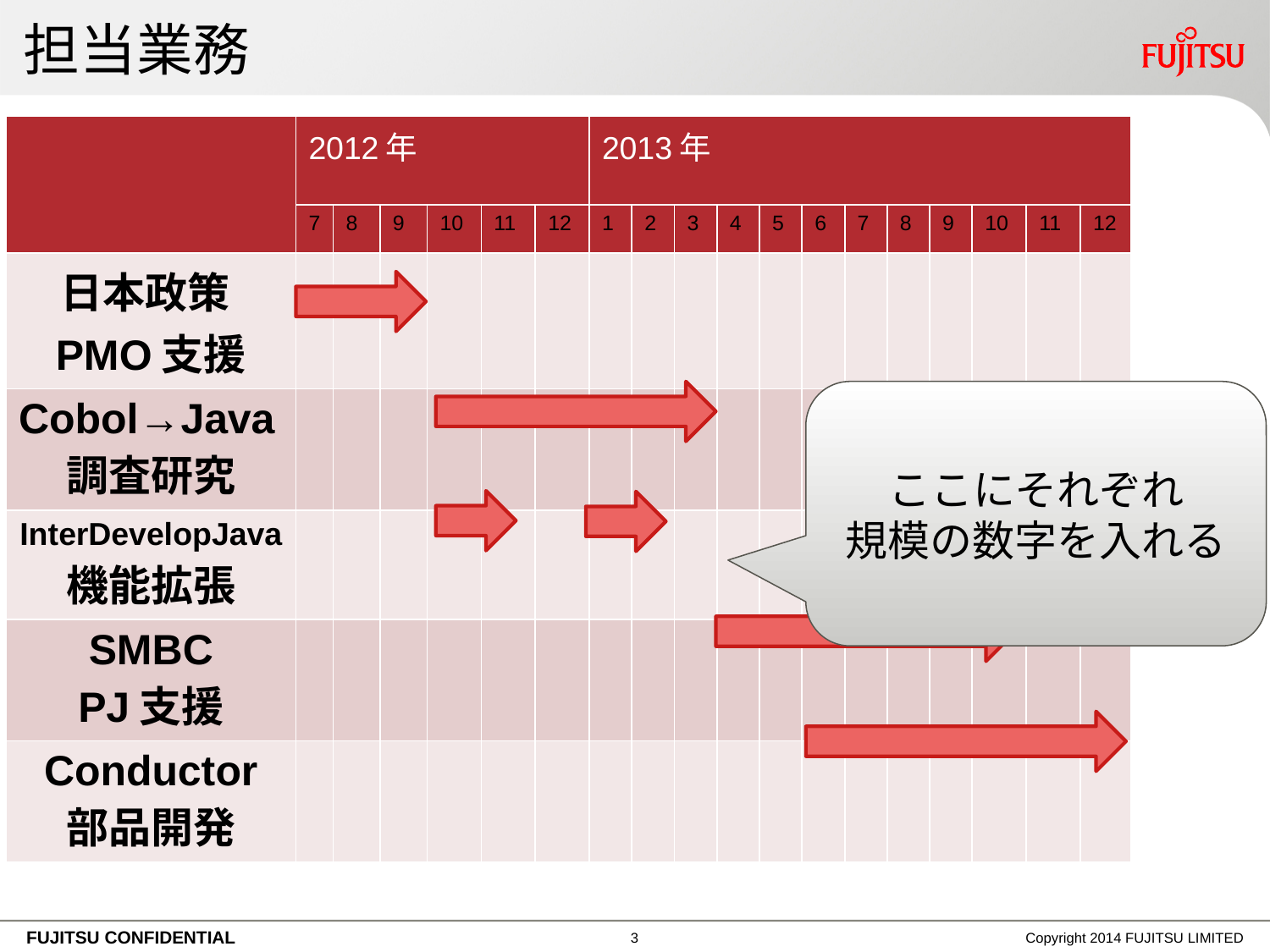

# 担当業務
|  | 2012年 |  |  |  |  |  | 2013年 |  |  |  |  |  |  |  |  |  |  |  |
| --- | --- | --- | --- | --- | --- | --- | --- | --- | --- | --- | --- | --- | --- | --- | --- | --- | --- | --- |
|  | 7 | 8 | 9 | 10 | 11 | 12 | 1 | 2 | 3 | 4 | 5 | 6 | 7 | 8 | 9 | 10 | 11 | 12 |
| 日本政策PMO支援 |  |  |  |  |  |  |  |  |  |  |  |  |  |  |  |  |  |  |
| Cobol→Java調査研究 |  |  |  |  |  |  |  |  |  |  |  |  |  |  |  |  |  |  |
| InterDevelopJava 機能拡張 |  |  |  |  |  |  |  |  |  |  |  |  |  |  |  |  |  |  |
| SMBC PJ支援 |  |  |  |  |  |  |  |  |  |  |  |  |  |  |  |  |  |  |
| Conductor 部品開発 |  |  |  |  |  |  |  |  |  |  |  |  |  |  |  |  |  |  |

ここにそれぞれ
規模の数字を入れる

3
Copyright 2014 FUJITSU LIMITED